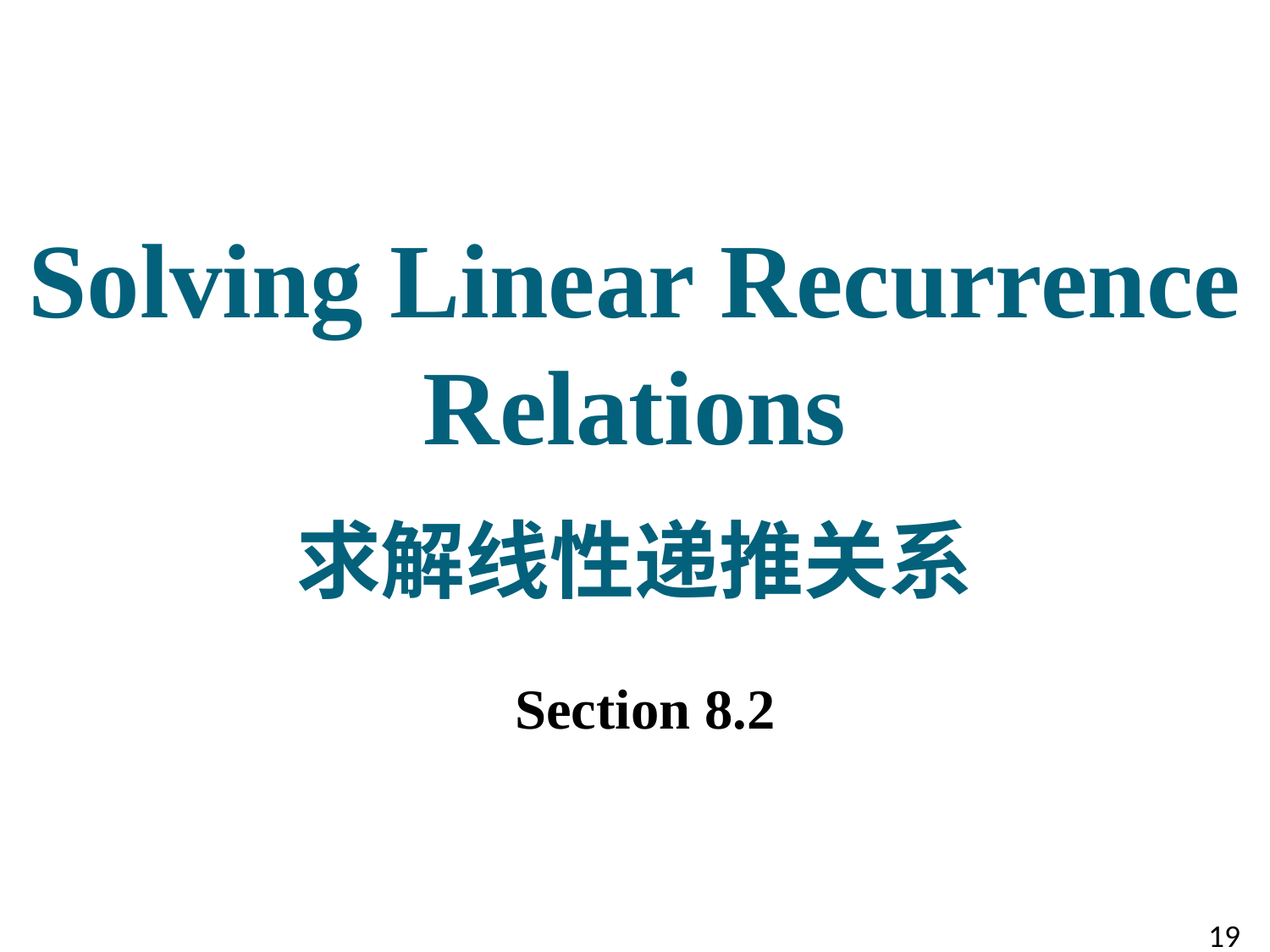

# Solving Linear Recurrence Relations 求解线性递推关系
Section 8.2